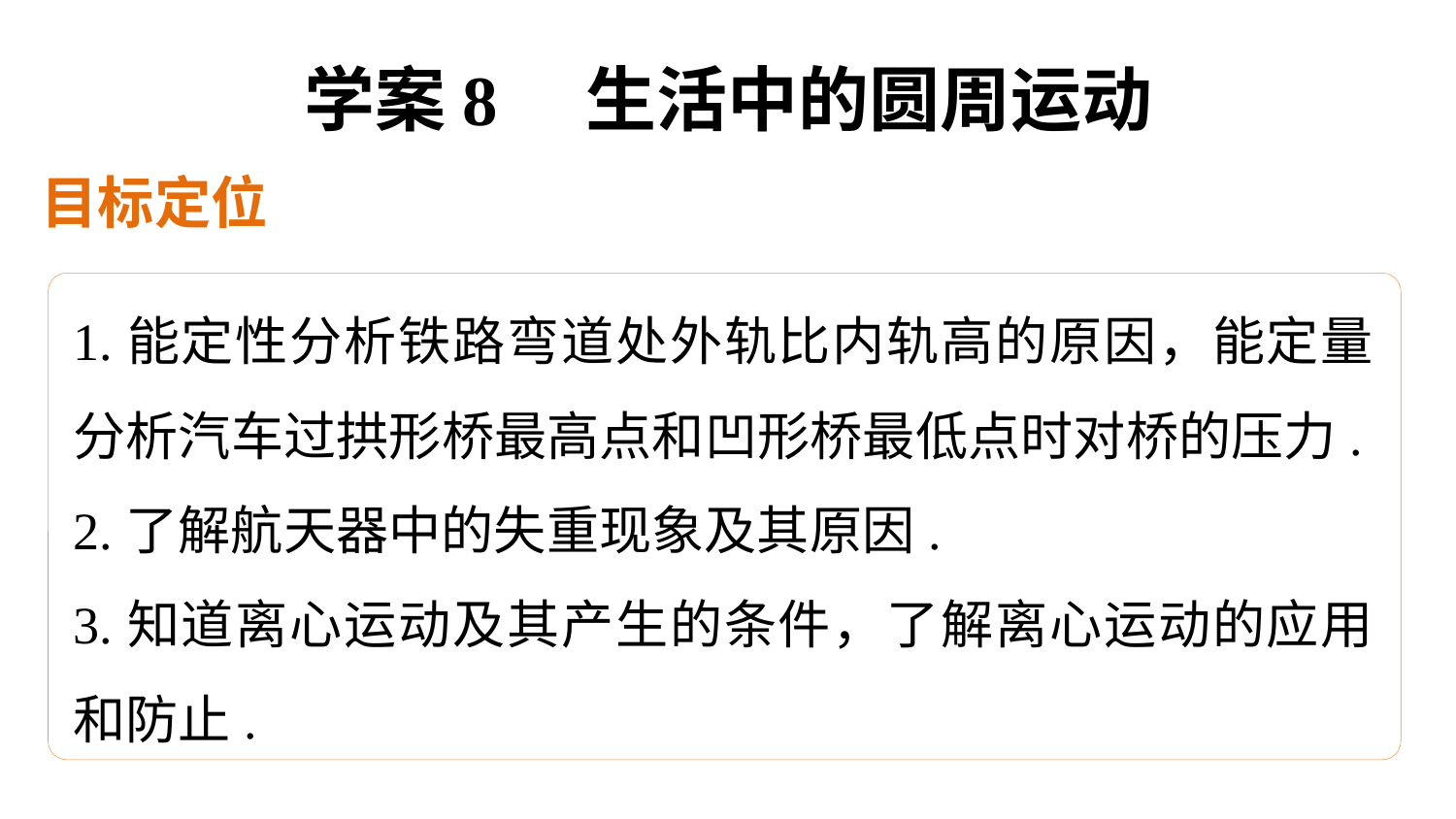

学案8　生活中的圆周运动
目标定位
1.能定性分析铁路弯道处外轨比内轨高的原因，能定量分析汽车过拱形桥最高点和凹形桥最低点时对桥的压力.
2.了解航天器中的失重现象及其原因.
3.知道离心运动及其产生的条件，了解离心运动的应用和防止.